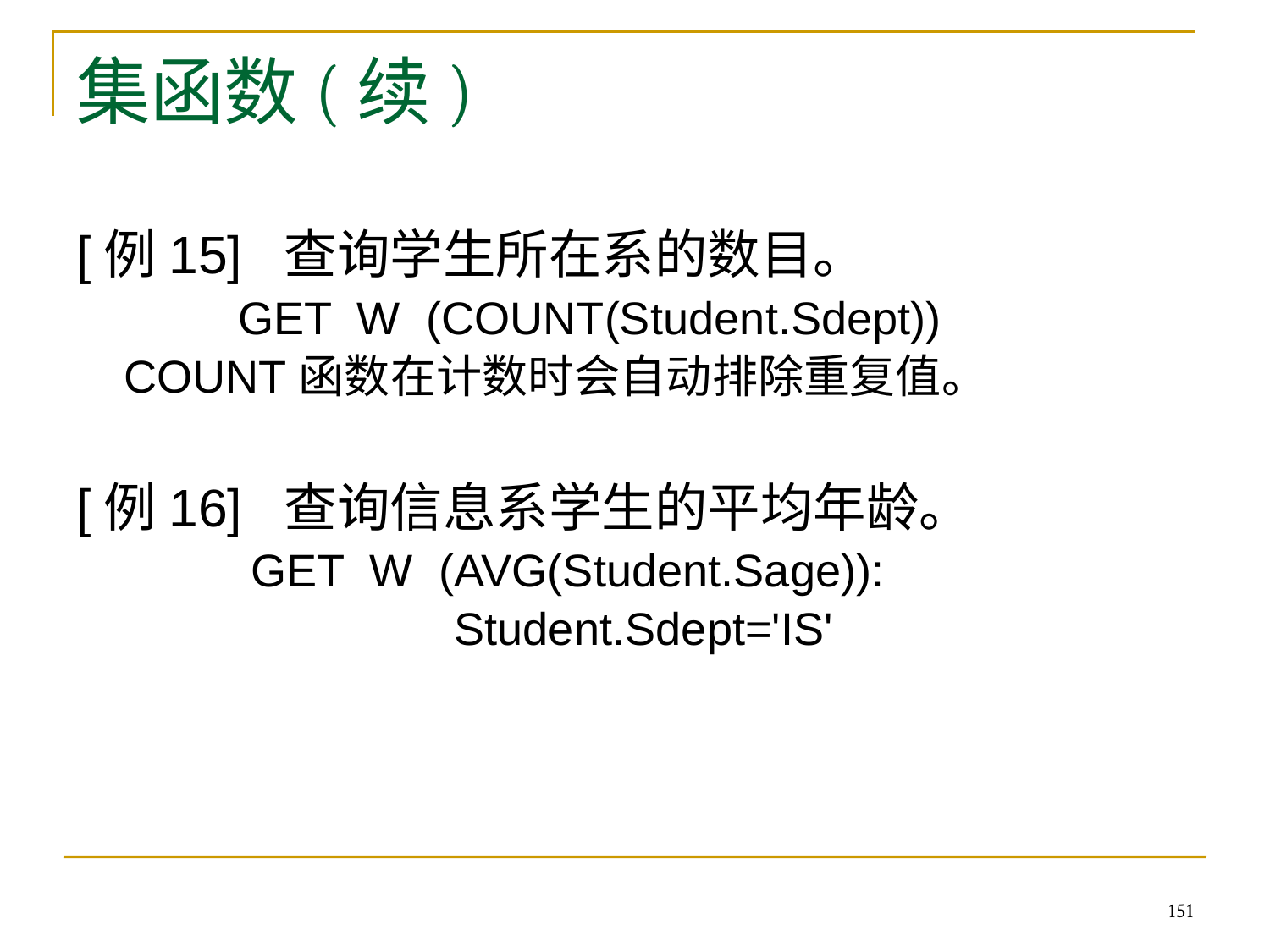

# 集函数(续)
[例15]  查询学生所在系的数目。
         GET  W  (COUNT(Student.Sdept))
COUNT函数在计数时会自动排除重复值。

[例16]  查询信息系学生的平均年龄。
          GET  W  (AVG(Student.Sage)):
                          Student.Sdept='IS'

151